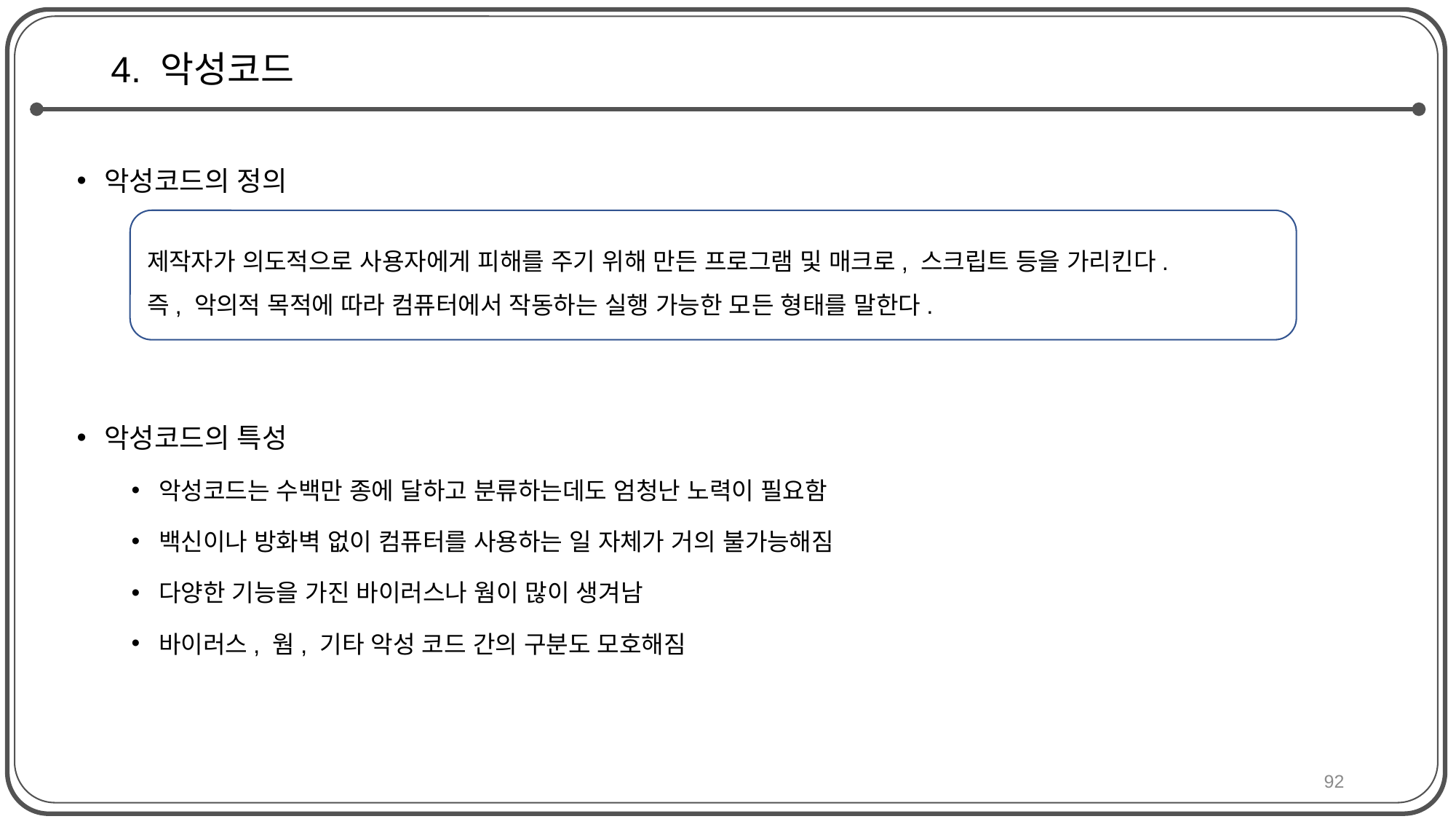

# 4. 악성코드
악성코드의 정의

악성코드의 특성
악성코드는 수백만 종에 달하고 분류하는데도 엄청난 노력이 필요함
백신이나 방화벽 없이 컴퓨터를 사용하는 일 자체가 거의 불가능해짐
다양한 기능을 가진 바이러스나 웜이 많이 생겨남
바이러스, 웜, 기타 악성 코드 간의 구분도 모호해짐

제작자가 의도적으로 사용자에게 피해를 주기 위해 만든 프로그램 및 매크로, 스크립트 등을 가리킨다.
즉, 악의적 목적에 따라 컴퓨터에서 작동하는 실행 가능한 모든 형태를 말한다.
92